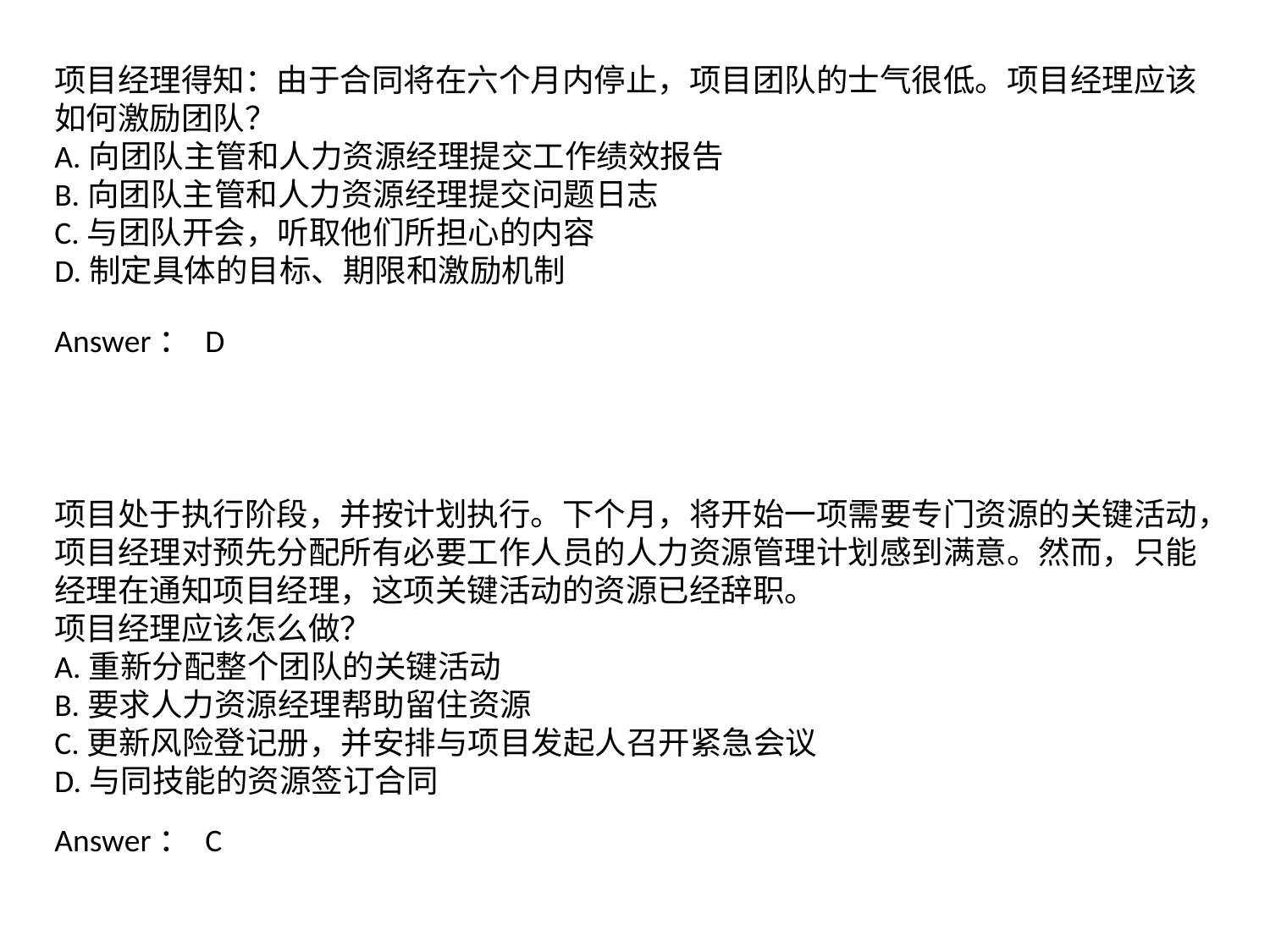

项目经理得知：由于合同将在六个月内停止，项目团队的士气很低。项目经理应该如何激励团队？
A.向团队主管和人力资源经理提交工作绩效报告
B.向团队主管和人力资源经理提交问题日志
C.与团队开会，听取他们所担心的内容
D.制定具体的目标、期限和激励机制
Answer： D
项目处于执行阶段，并按计划执行。下个月，将开始一项需要专门资源的关键活动，项目经理对预先分配所有必要工作人员的人力资源管理计划感到满意。然而，只能经理在通知项目经理，这项关键活动的资源已经辞职。
项目经理应该怎么做？
A.重新分配整个团队的关键活动
B.要求人力资源经理帮助留住资源
C.更新风险登记册，并安排与项目发起人召开紧急会议
D.与同技能的资源签订合同
Answer： C